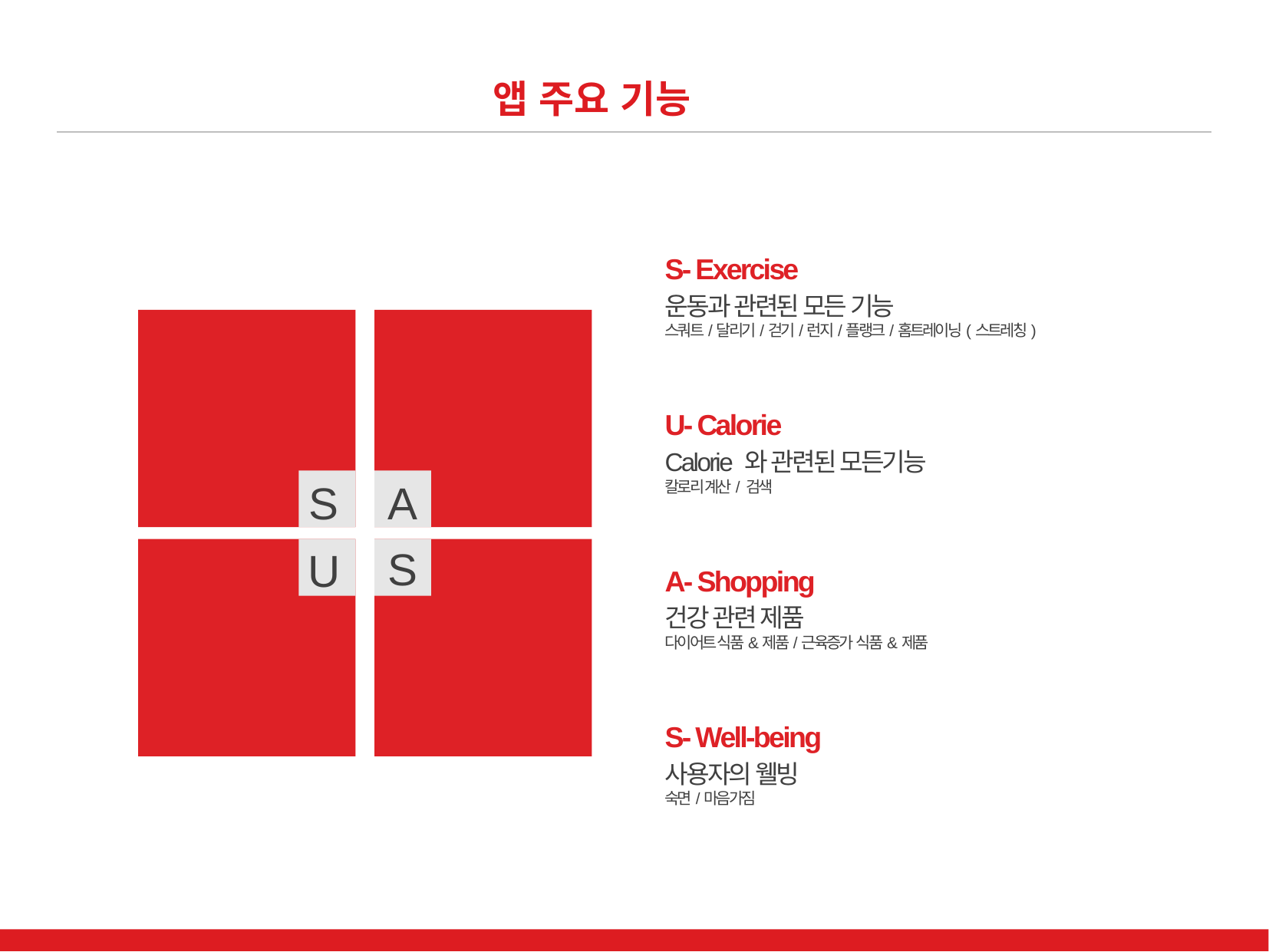

앱 주요 기능
S- Exercise

Exercise
Calorie
S
A

S
U

Shopping
Well -being

운동과 관련된 모든 기능
스쿼트/달리기/걷기/런지/플랭크/홈트레이닝(스트레칭)
U- Calorie
Calorie 와 관련된 모든기능
칼로리 계산/ 검색
A- Shopping
건강 관련 제품
다이어트 식품&제품/근육증가  식품&제품
S- Well-being
사용자의 웰빙
숙면/마음가짐